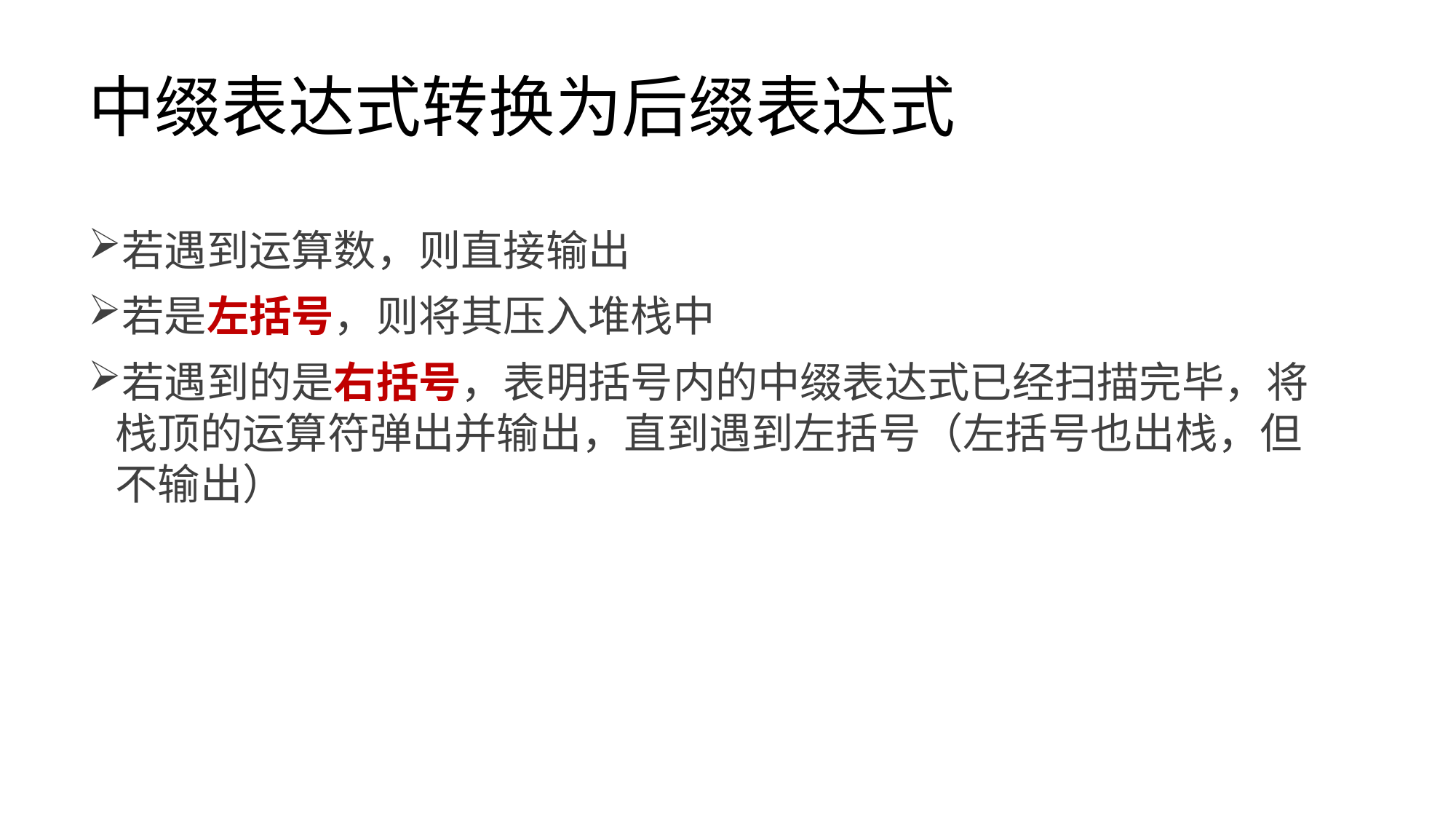

# 中缀表达式转换为后缀表达式
若遇到运算数，则直接输出
若是左括号，则将其压入堆栈中
若遇到的是右括号，表明括号内的中缀表达式已经扫描完毕，将栈顶的运算符弹出并输出，直到遇到左括号（左括号也出栈，但不输出）